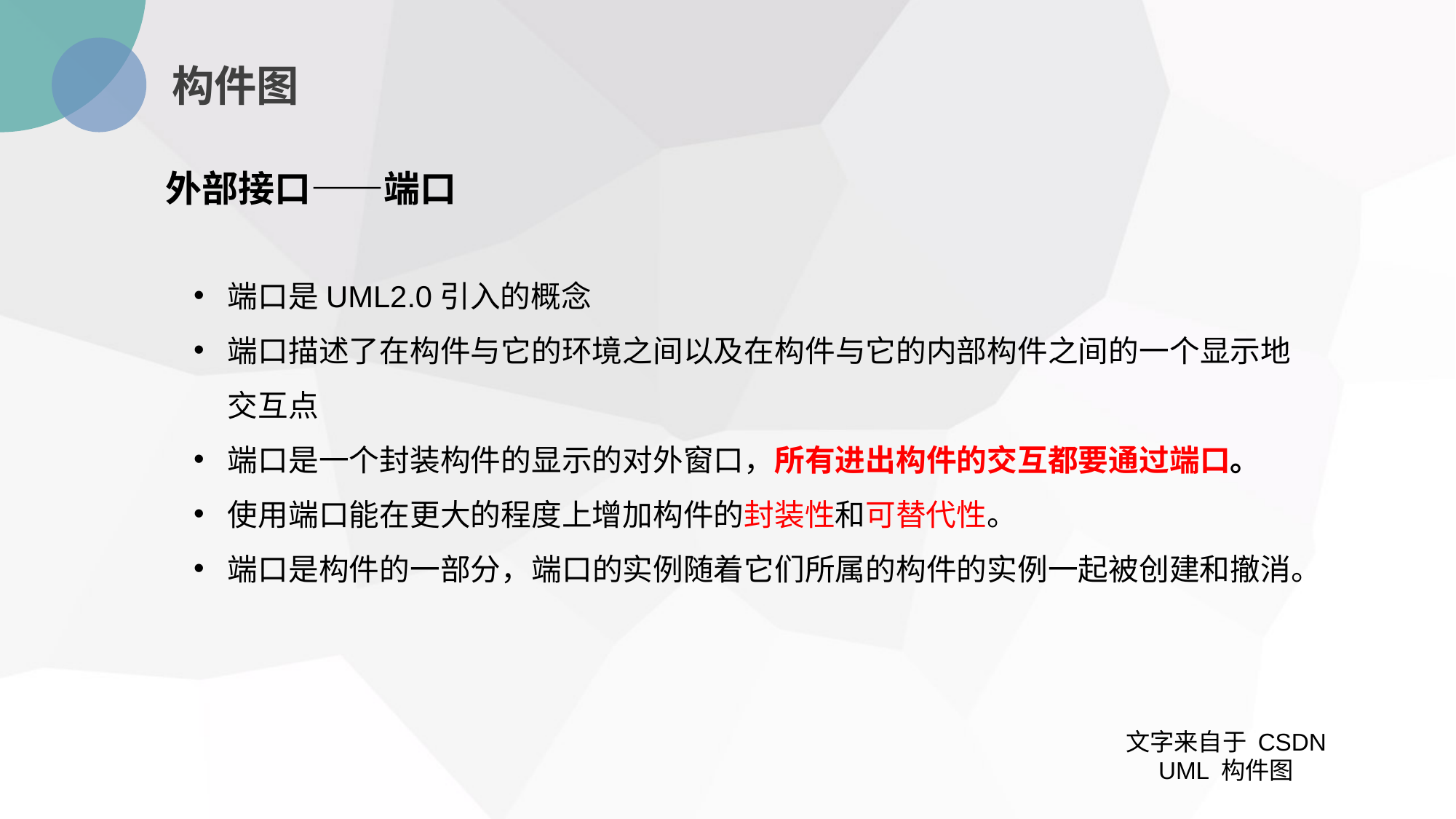

构件图
外部接口——端口
端口是UML2.0引入的概念
端口描述了在构件与它的环境之间以及在构件与它的内部构件之间的一个显示地交互点
端口是一个封装构件的显示的对外窗口，所有进出构件的交互都要通过端口。
使用端口能在更大的程度上增加构件的封装性和可替代性。
端口是构件的一部分，端口的实例随着它们所属的构件的实例一起被创建和撤消。
文字来自于 CSDN
UML 构件图